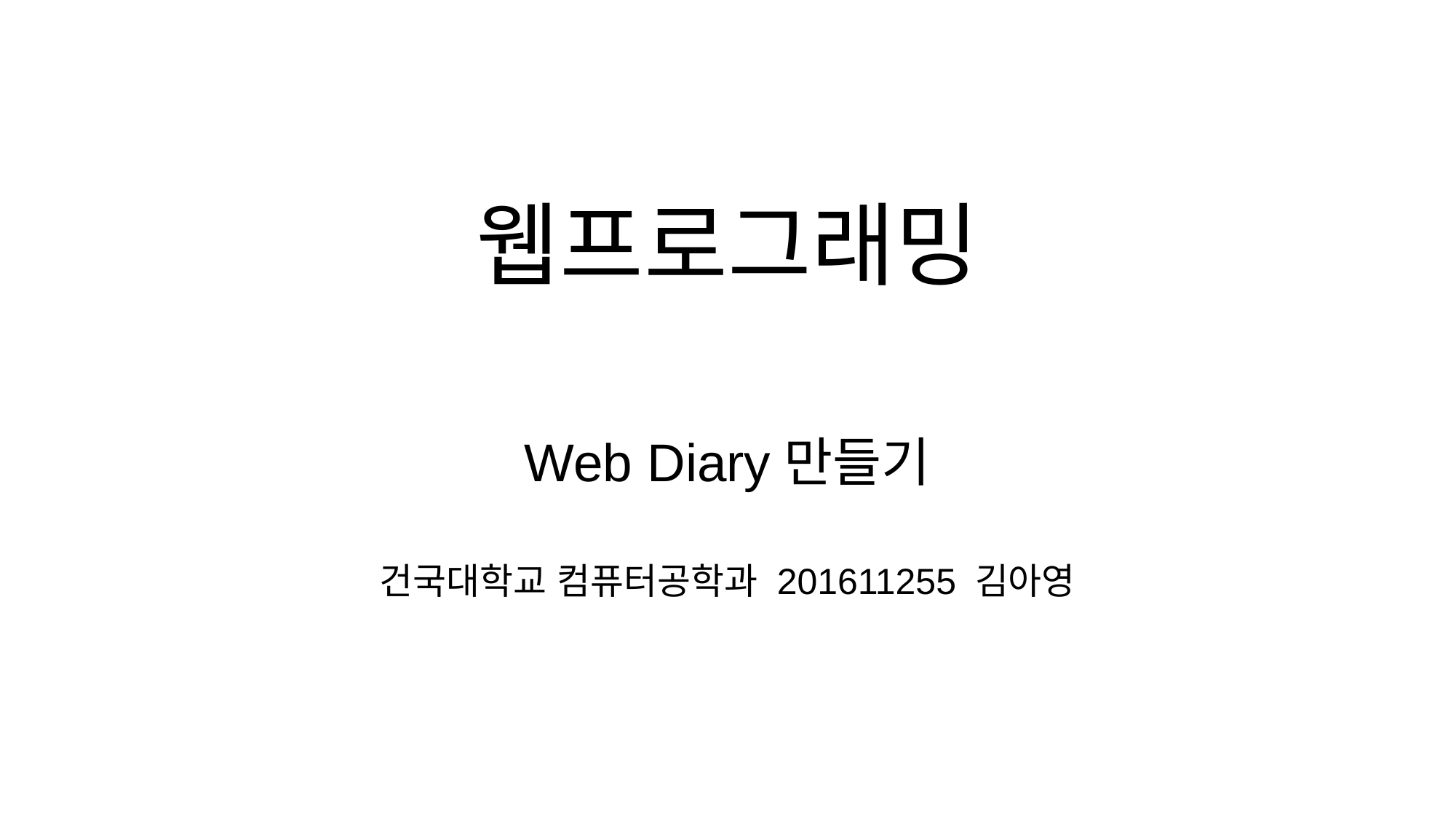

# 웹프로그래밍
Web Diary만들기

건국대학교 컴퓨터공학과 201611255 김아영